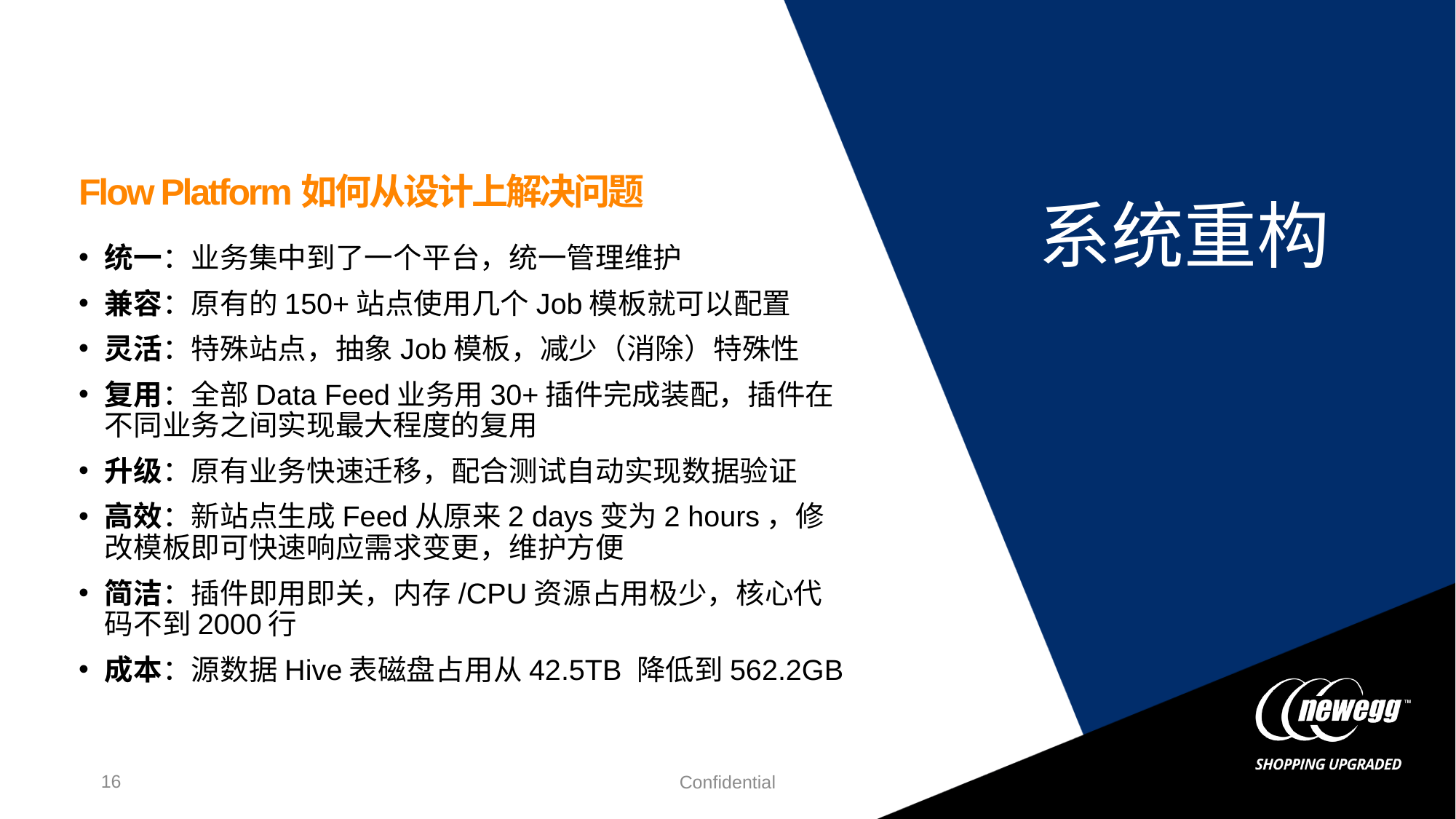

# 系统重构
Flow Platform如何从设计上解决问题
统一：业务集中到了一个平台，统一管理维护
兼容：原有的150+站点使用几个Job模板就可以配置
灵活：特殊站点，抽象Job模板，减少（消除）特殊性
复用：全部Data Feed业务用30+插件完成装配，插件在不同业务之间实现最大程度的复用
升级：原有业务快速迁移，配合测试自动实现数据验证
高效：新站点生成Feed从原来2 days变为2 hours，修改模板即可快速响应需求变更，维护方便
简洁：插件即用即关，内存/CPU资源占用极少，核心代码不到2000行
成本：源数据Hive表磁盘占用从42.5TB 降低到562.2GB